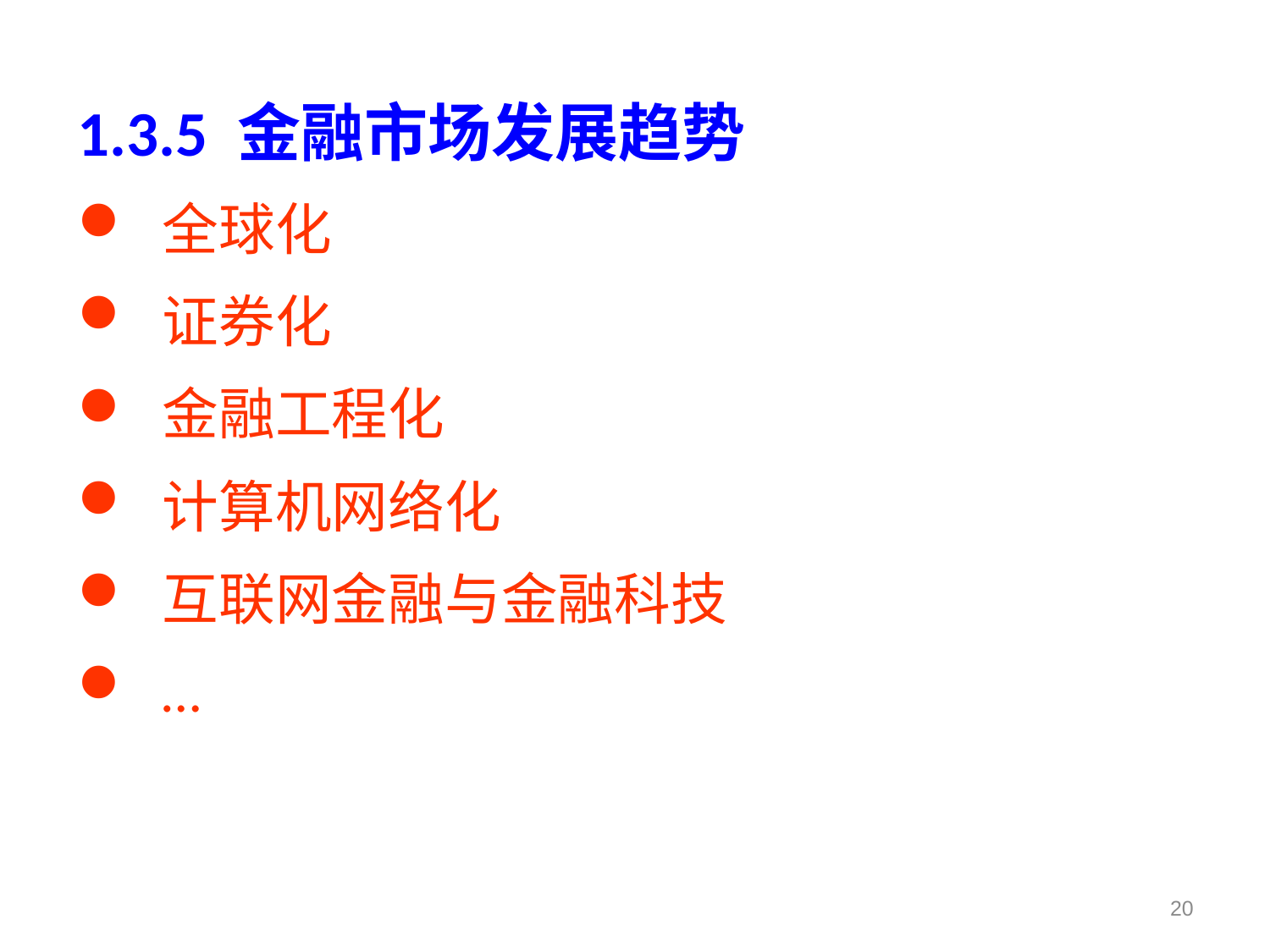

1.3.5 金融市场发展趋势
全球化
证券化
金融工程化
计算机网络化
互联网金融与金融科技
…
20